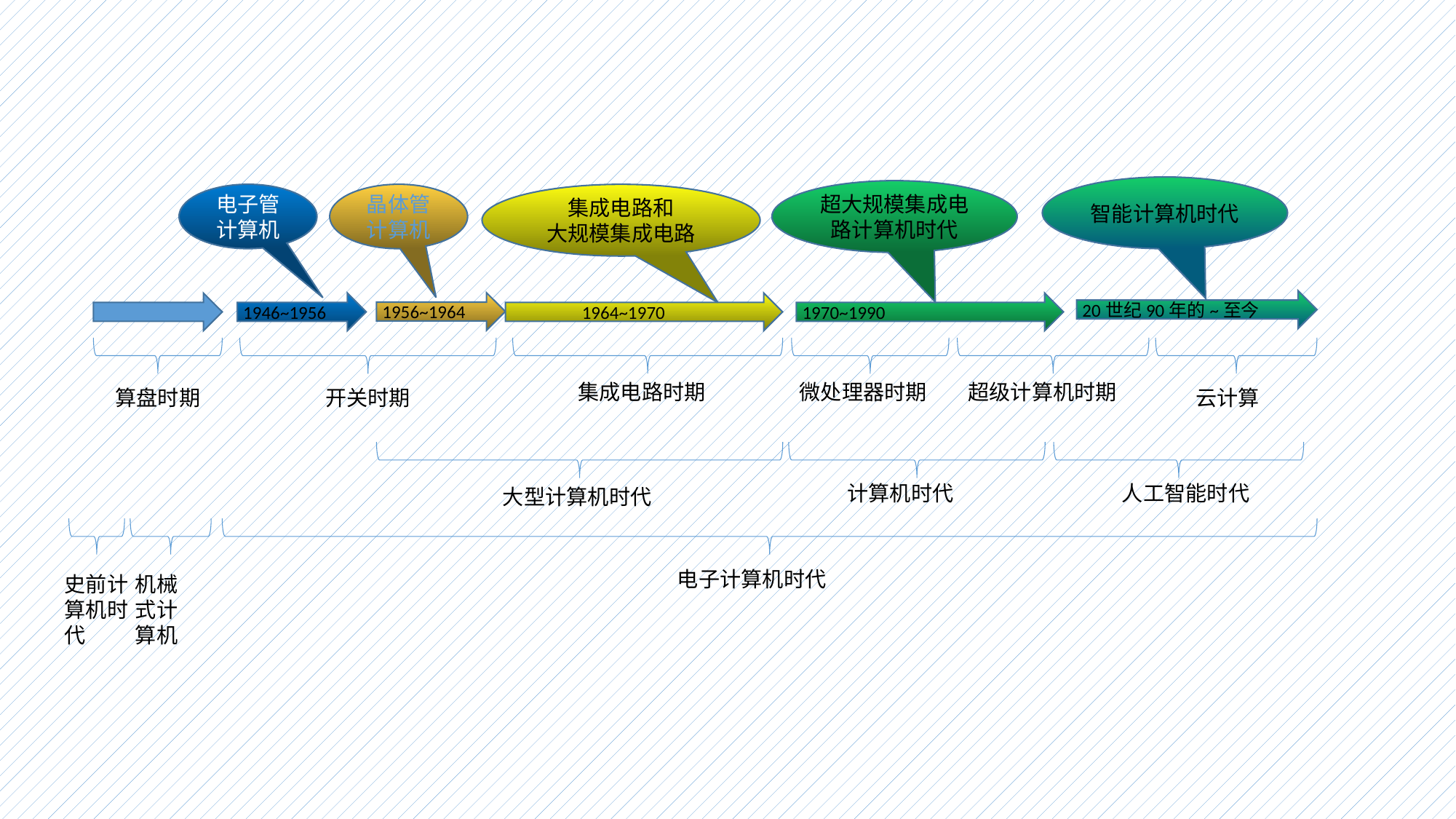

智能计算机时代
超大规模集成电路计算机时代
电子管计算机
晶体管计算机
集成电路和
大规模集成电路

20世纪90年的~至今
1956~1964
1946~1956
1964~1970
1970~1990

集成电路时期
微处理器时期
超级计算机时期
算盘时期
开关时期
云计算
计算机时代
人工智能时代
 大型计算机时代

电子计算机时代
史前计算机时代
机械式计算机